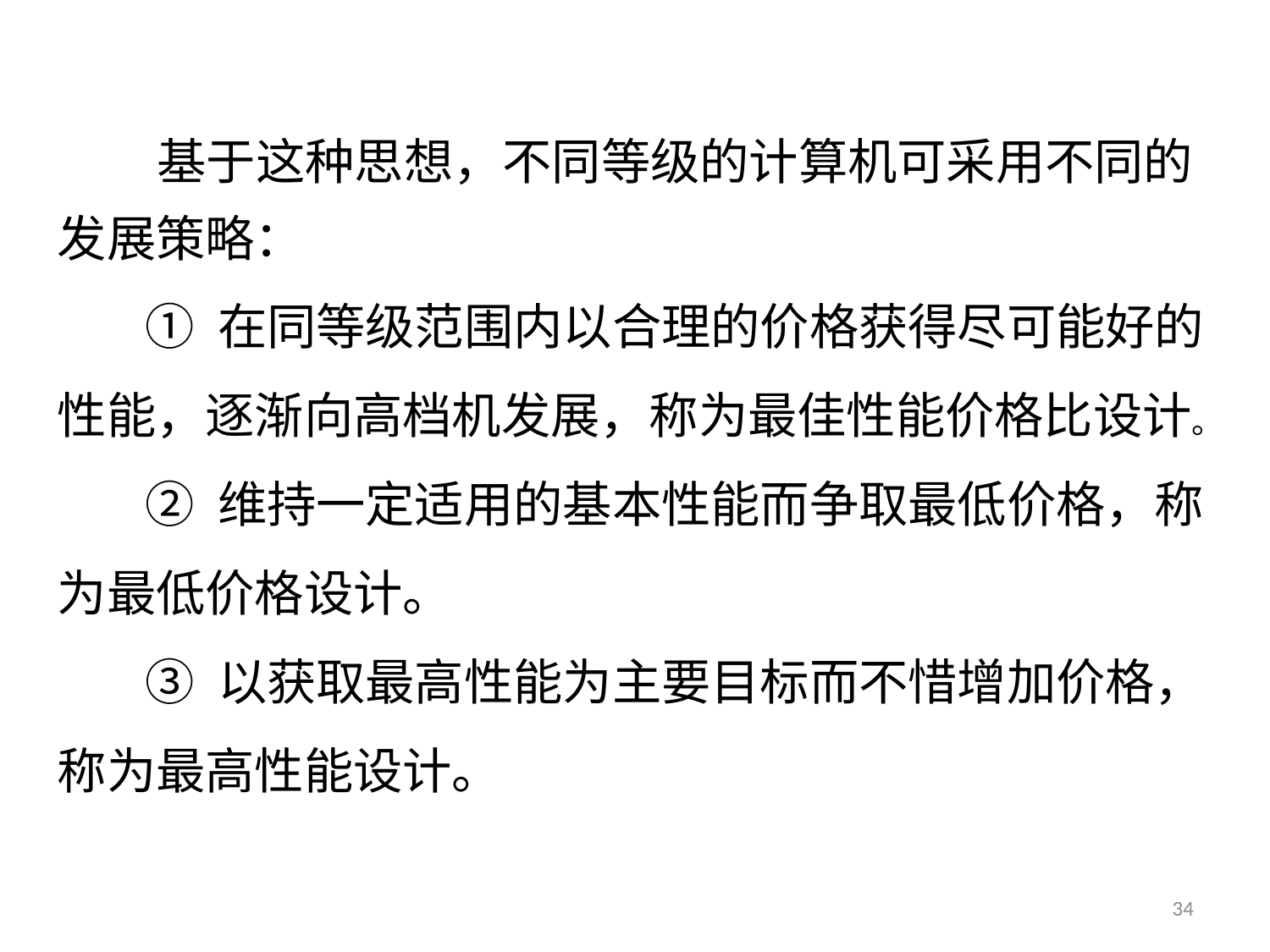

基于这种思想，不同等级的计算机可采用不同的发展策略：
        ① 在同等级范围内以合理的价格获得尽可能好的性能，逐渐向高档机发展，称为最佳性能价格比设计。
        ② 维持一定适用的基本性能而争取最低价格，称为最低价格设计。
        ③ 以获取最高性能为主要目标而不惜增加价格，称为最高性能设计。
34